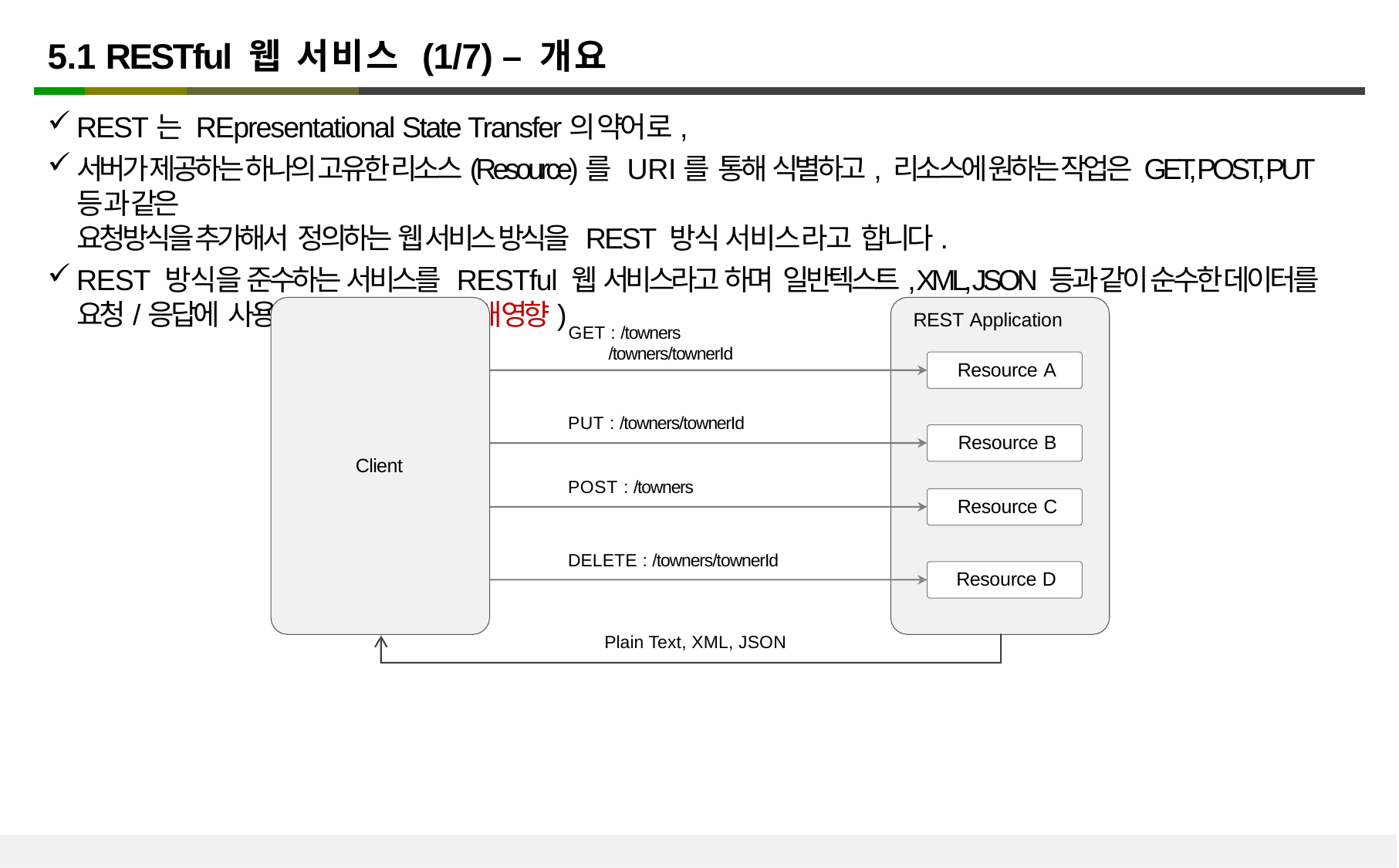

# 5.1 RESTful 웹 서비스 (1/7) – 개요
REST는 REpresentational State Transfer의 약어로,
서버가 제공하는 하나의 고유한 리소스(Resource)를 URI를 통해 식별하고, 리소스에 원하는 작업은 GET, POST, PUT 등 과 같은
요청방식을 추가해서  정의하는  웹 서비스 방식을  REST 방식 서비스라고 합니다.
REST 방식을 준수하는 서비스를  RESTful 웹 서비스라고 하며  일반텍스트, XML, JSON 등과 같이 순수한 데이터를  요청/응답에 사용합니다. (모바일 시대 영향)

REST Application
GET : /towners
        /towners/townerId

Resource A

PUT : /towners/townerId

Resource B

Client
POST : /towners

Resource C

DELETE : /towners/townerId

Resource D

Plain Text, XML, JSON